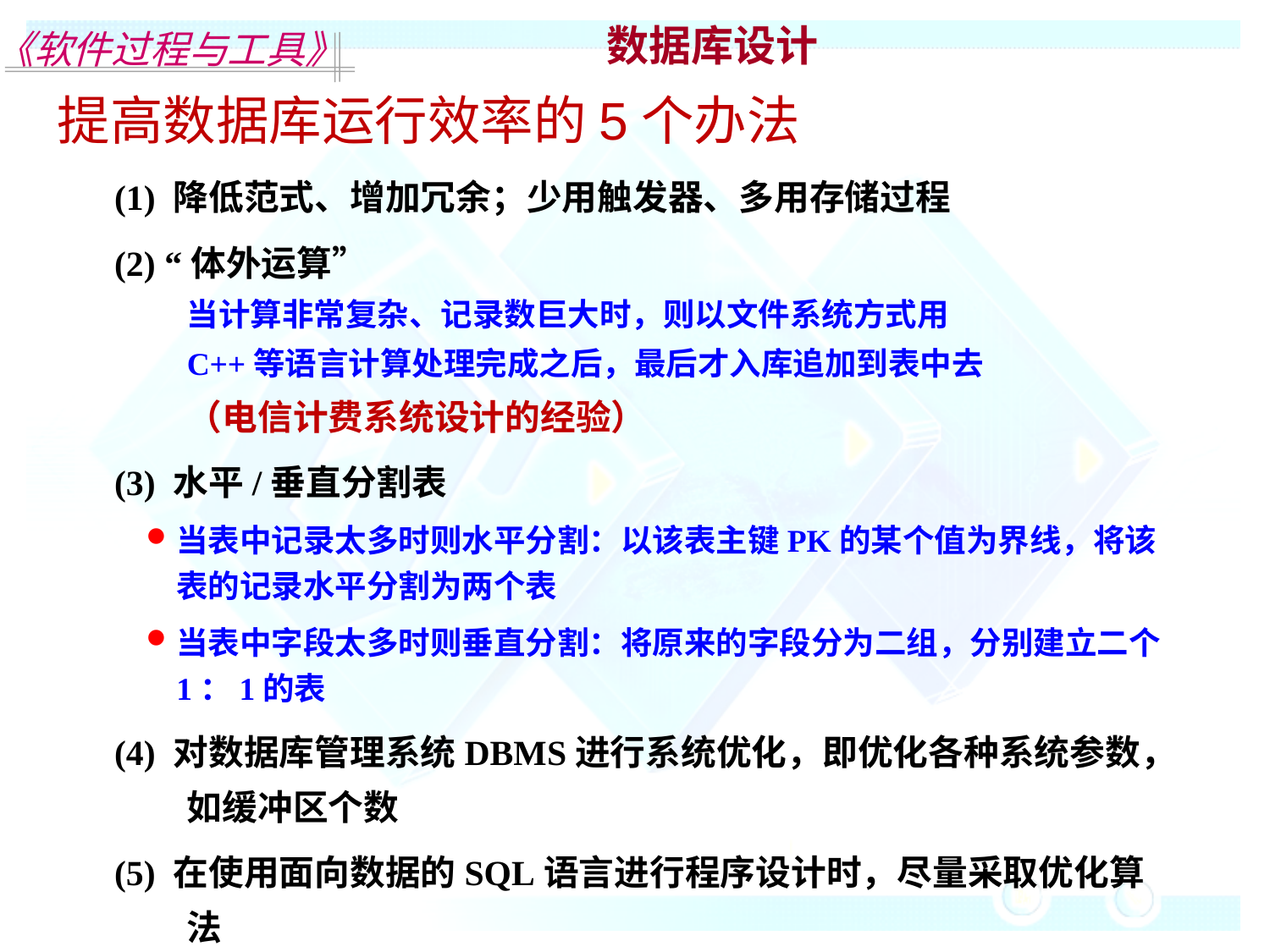

数据库设计
提高数据库运行效率的5个办法
(1) 降低范式、增加冗余；少用触发器、多用存储过程
(2) “体外运算”
当计算非常复杂、记录数巨大时，则以文件系统方式用
C++等语言计算处理完成之后，最后才入库追加到表中去
（电信计费系统设计的经验）
(3) 水平/垂直分割表
当表中记录太多时则水平分割：以该表主键PK的某个值为界线，将该表的记录水平分割为两个表
当表中字段太多时则垂直分割：将原来的字段分为二组，分别建立二个1：1的表
(4) 对数据库管理系统DBMS进行系统优化，即优化各种系统参数，如缓冲区个数
(5) 在使用面向数据的SQL语言进行程序设计时，尽量采取优化算法